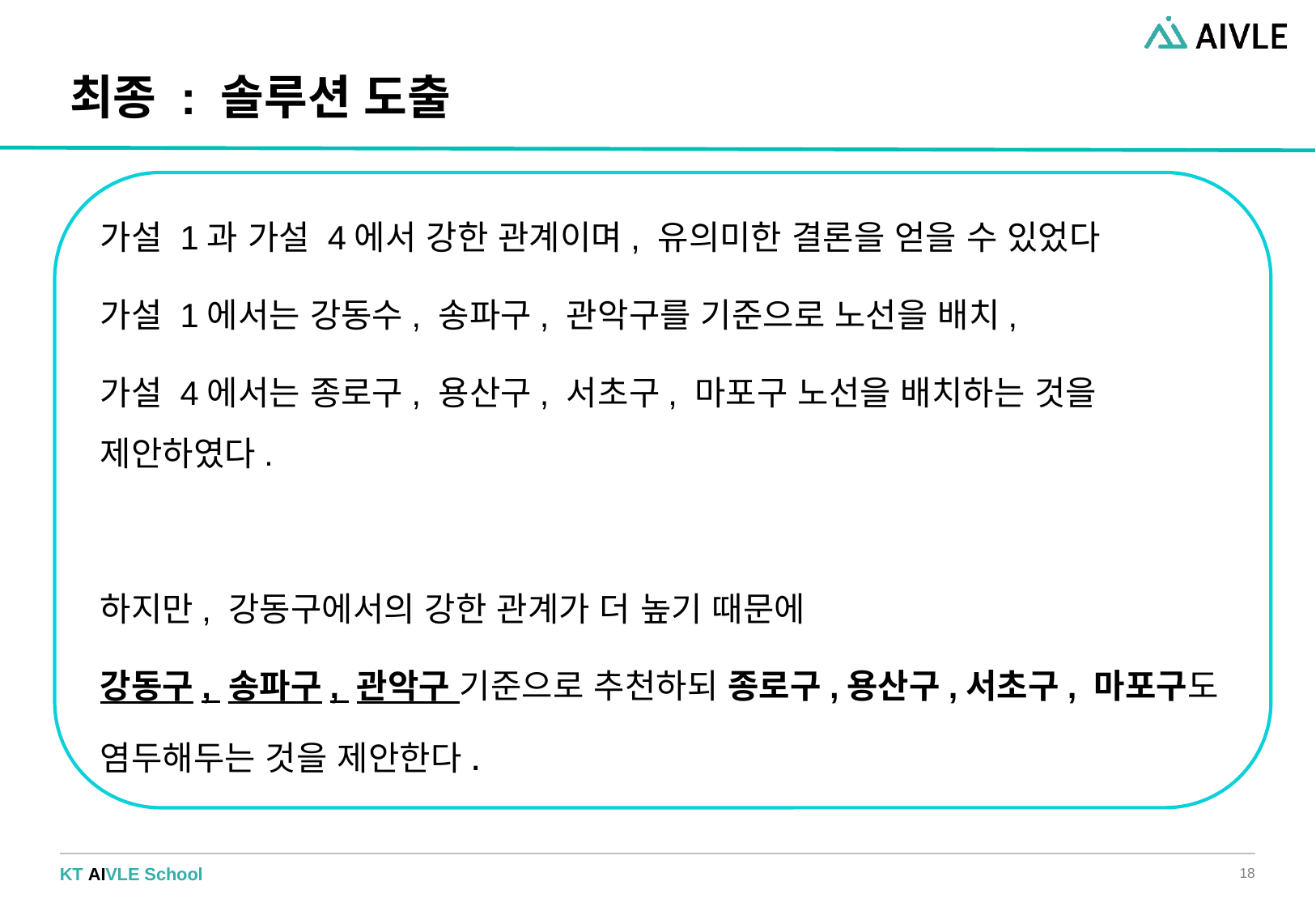

# 최종 : 솔루션 도출

가설 1과 가설 4에서 강한 관계이며, 유의미한 결론을 얻을 수 있었다
가설 1에서는 강동수, 송파구, 관악구를 기준으로 노선을 배치,
가설 4에서는 종로구, 용산구, 서초구, 마포구 노선을 배치하는 것을 제안하였다.

하지만, 강동구에서의 강한 관계가 더 높기 때문에
강동구, 송파구, 관악구 기준으로 추천하되 종로구,용산구,서초구, 마포구도 염두해두는 것을 제안한다.